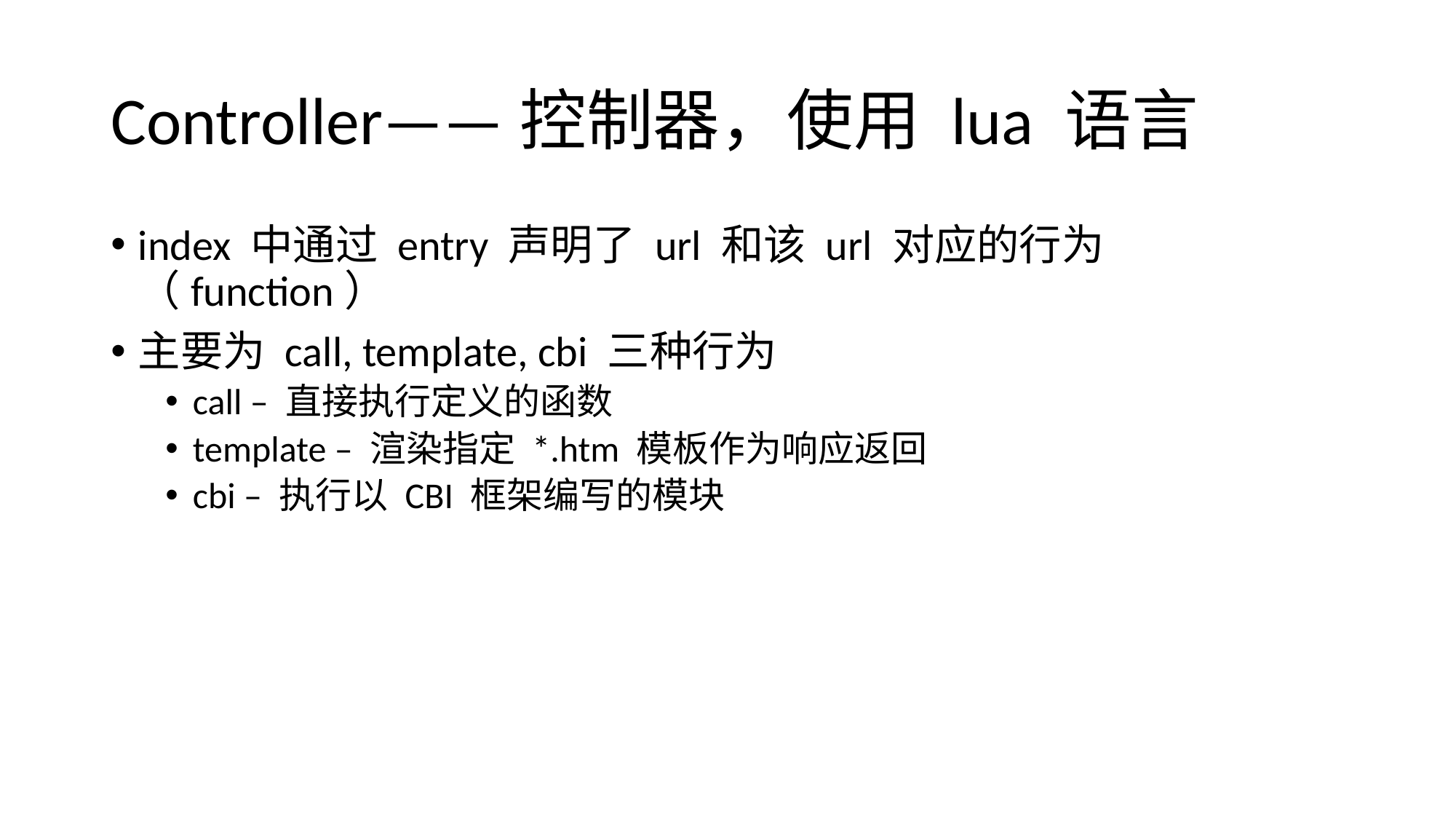

# Controller——控制器，使用 lua 语言
index 中通过 entry 声明了 url 和该 url 对应的行为（function）
主要为 call, template, cbi 三种行为
call – 直接执行定义的函数
template – 渲染指定 *.htm 模板作为响应返回
cbi – 执行以 CBI 框架编写的模块